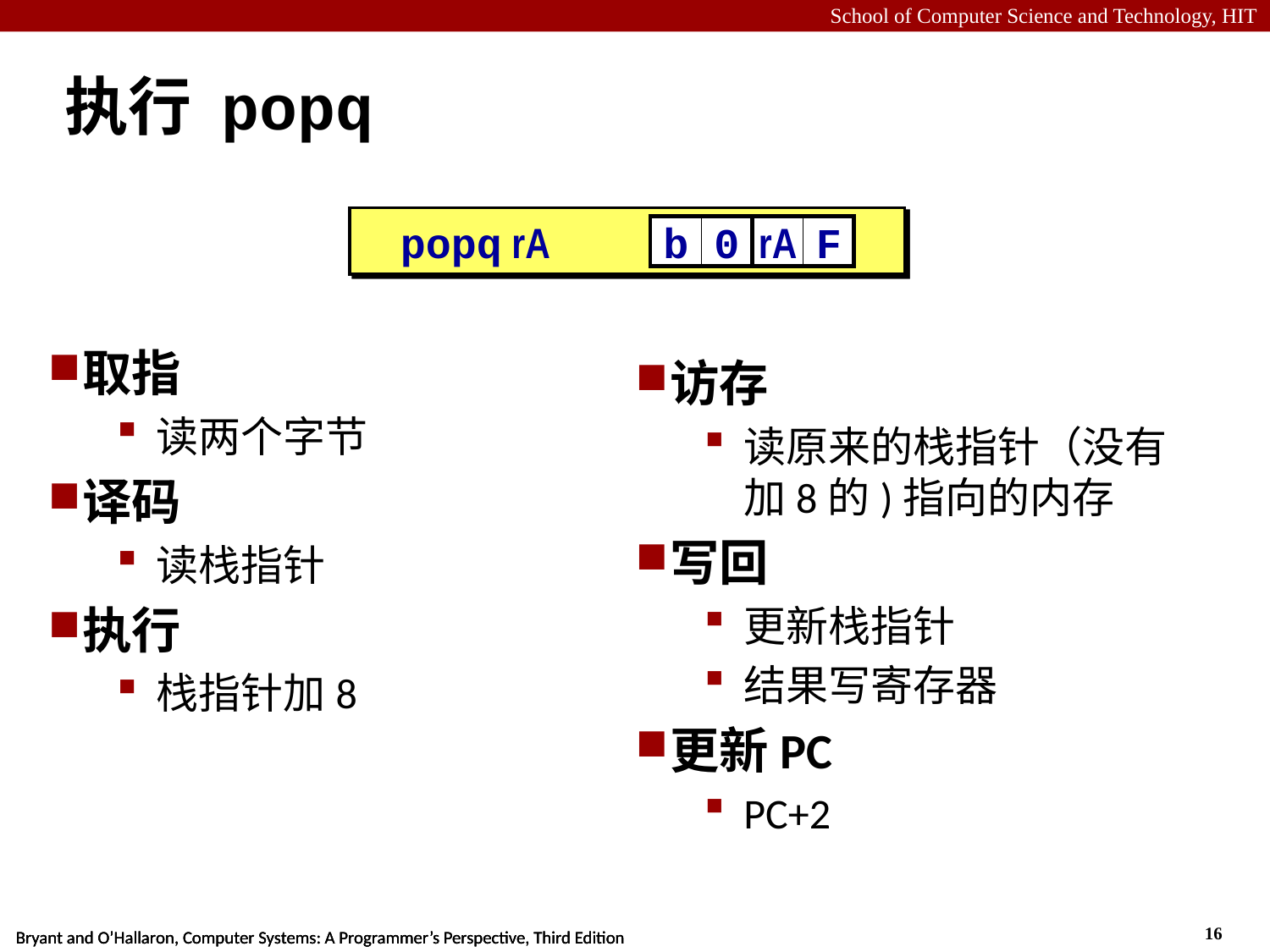

# 执行 popq

popq rA
b

0
rA

F
取指
读两个字节
译码
读栈指针
执行
栈指针加8
访存
读原来的栈指针（没有加8的)指向的内存
写回
更新栈指针
结果写寄存器
更新PC
PC+2